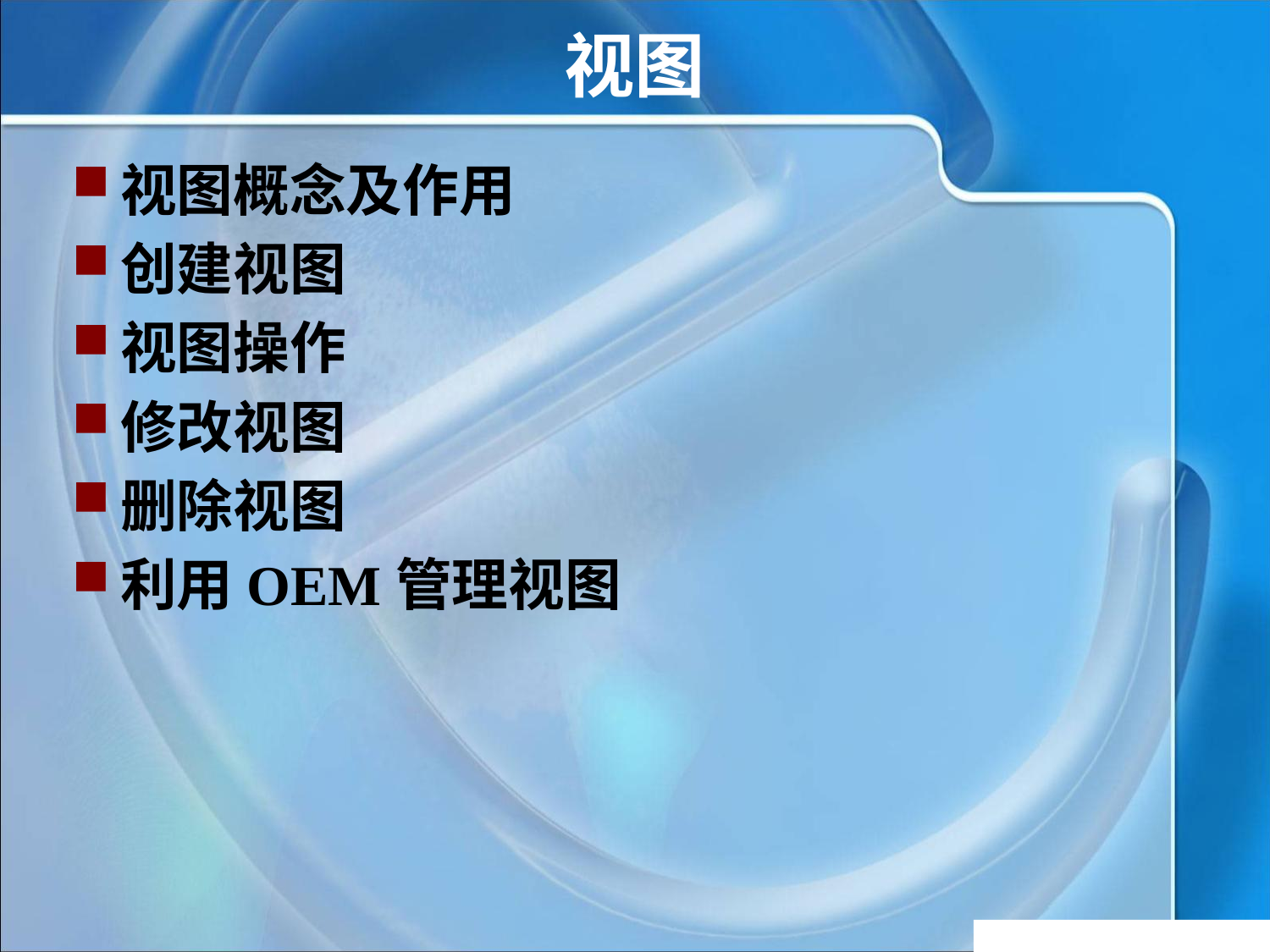

# 视图
视图概念及作用
创建视图
视图操作
修改视图
删除视图
利用OEM管理视图
100